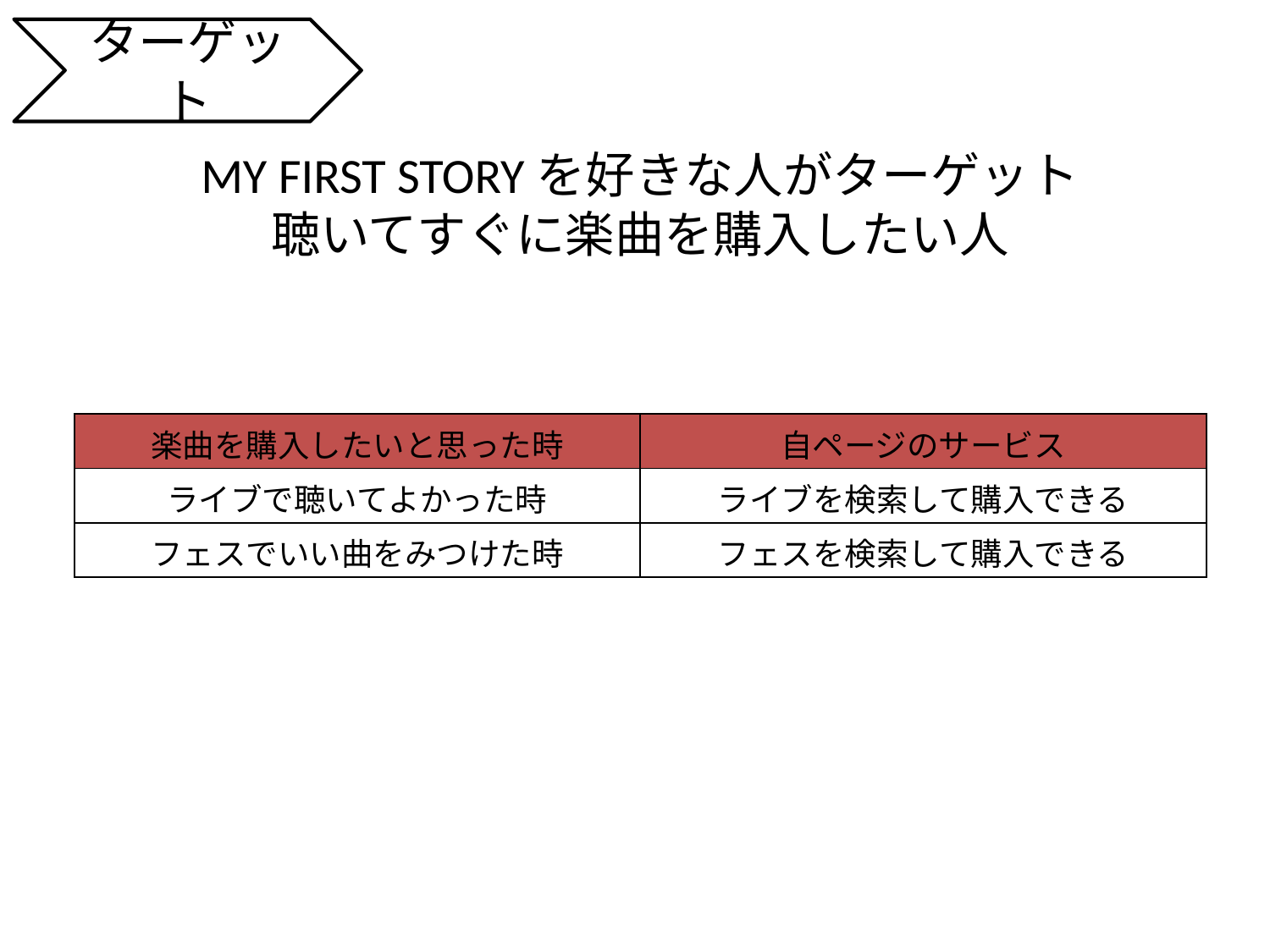

ターゲット
MY FIRST STORYを好きな人がターゲット
聴いてすぐに楽曲を購入したい人
| 楽曲を購入したいと思った時 | 自ページのサービス |
| --- | --- |
| ライブで聴いてよかった時 | ライブを検索して購入できる |
| フェスでいい曲をみつけた時 | フェスを検索して購入できる |